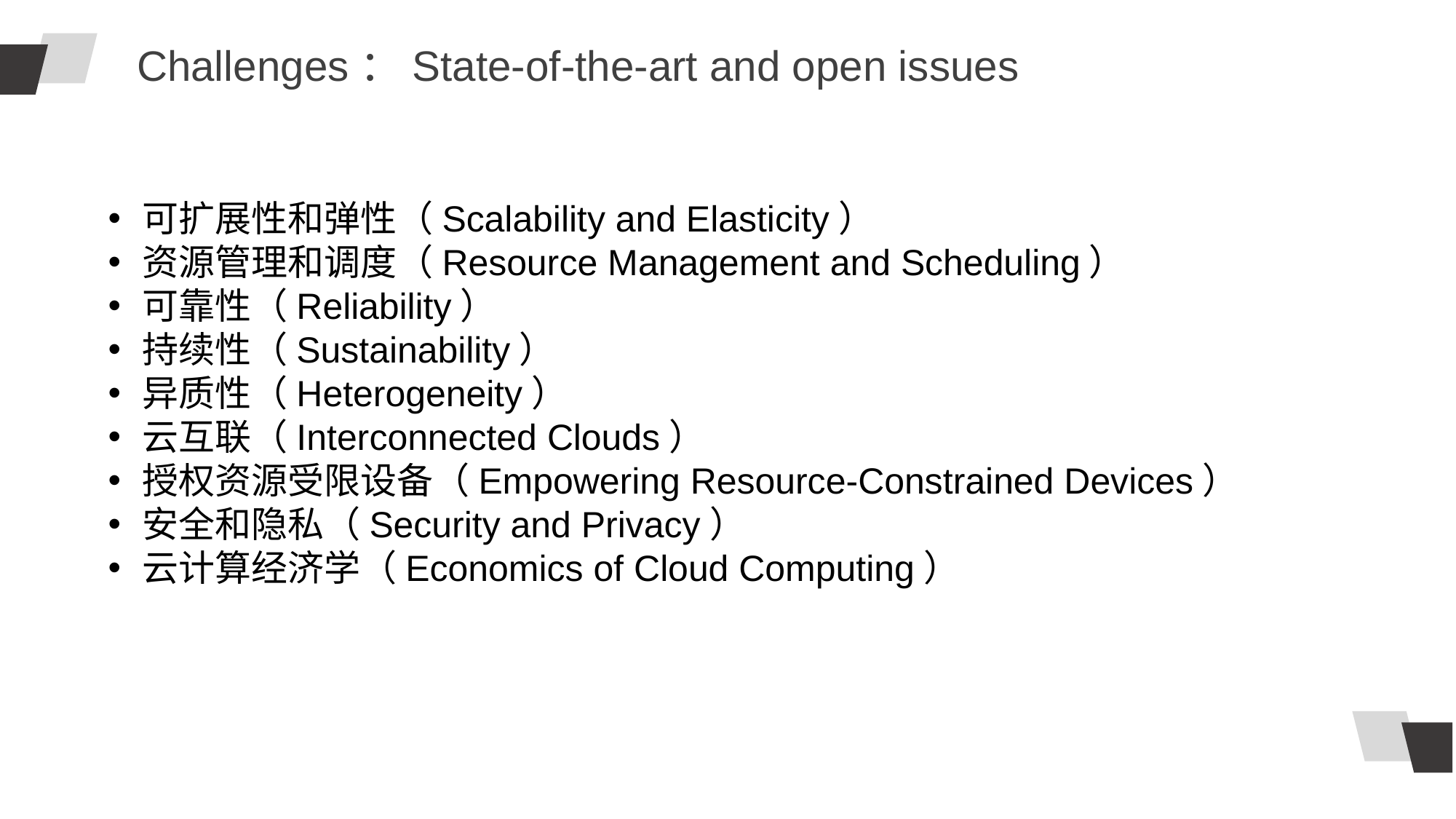

Challenges：State-of-the-art and open issues
可扩展性和弹性（Scalability and Elasticity）
资源管理和调度（Resource Management and Scheduling）
可靠性（Reliability）
持续性（Sustainability）
异质性（Heterogeneity）
云互联（Interconnected Clouds）
授权资源受限设备（Empowering Resource-Constrained Devices）
安全和隐私（Security and Privacy）
云计算经济学（Economics of Cloud Computing）